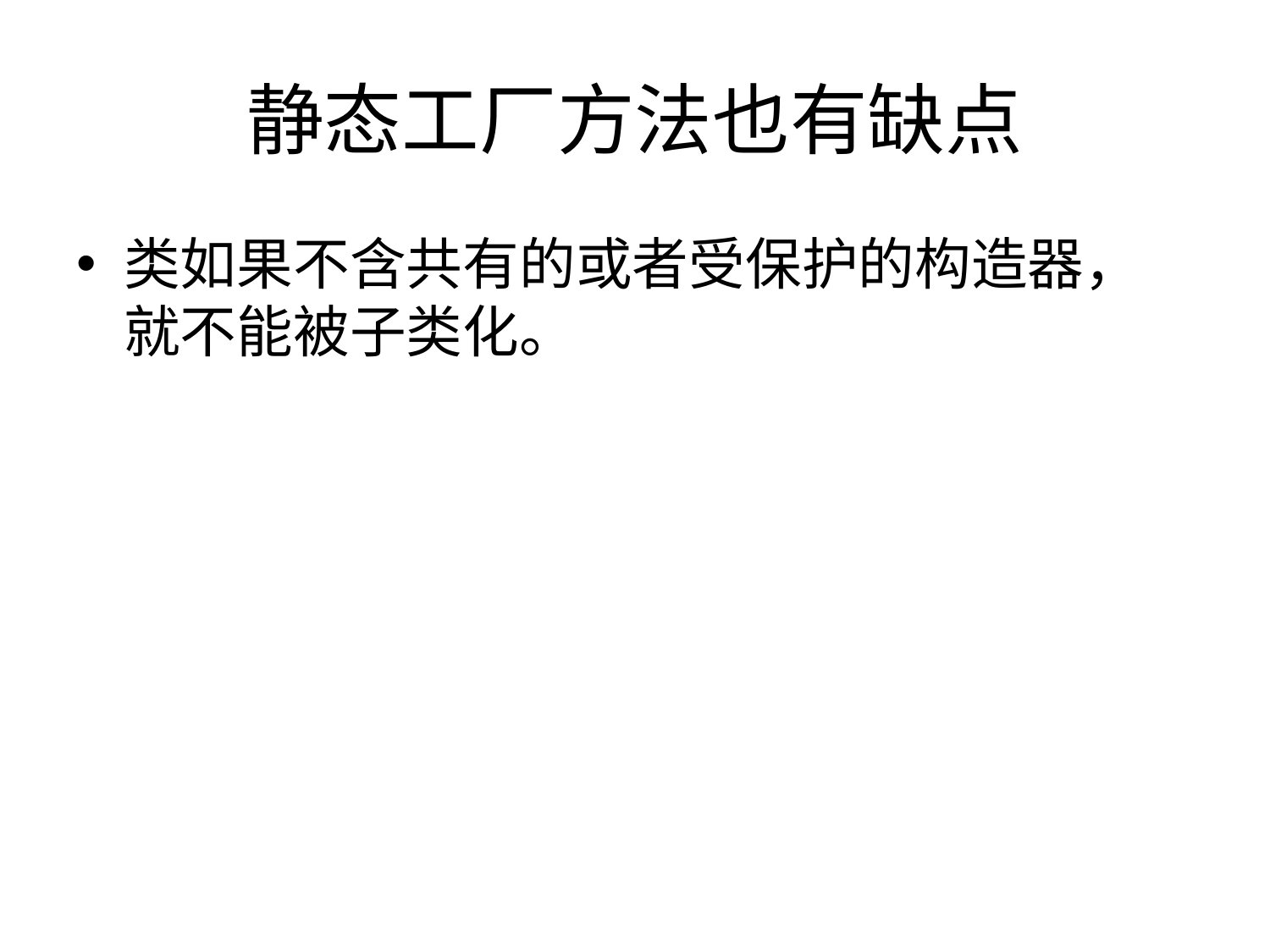

# 静态工厂方法也有缺点
类如果不含共有的或者受保护的构造器，就不能被子类化。